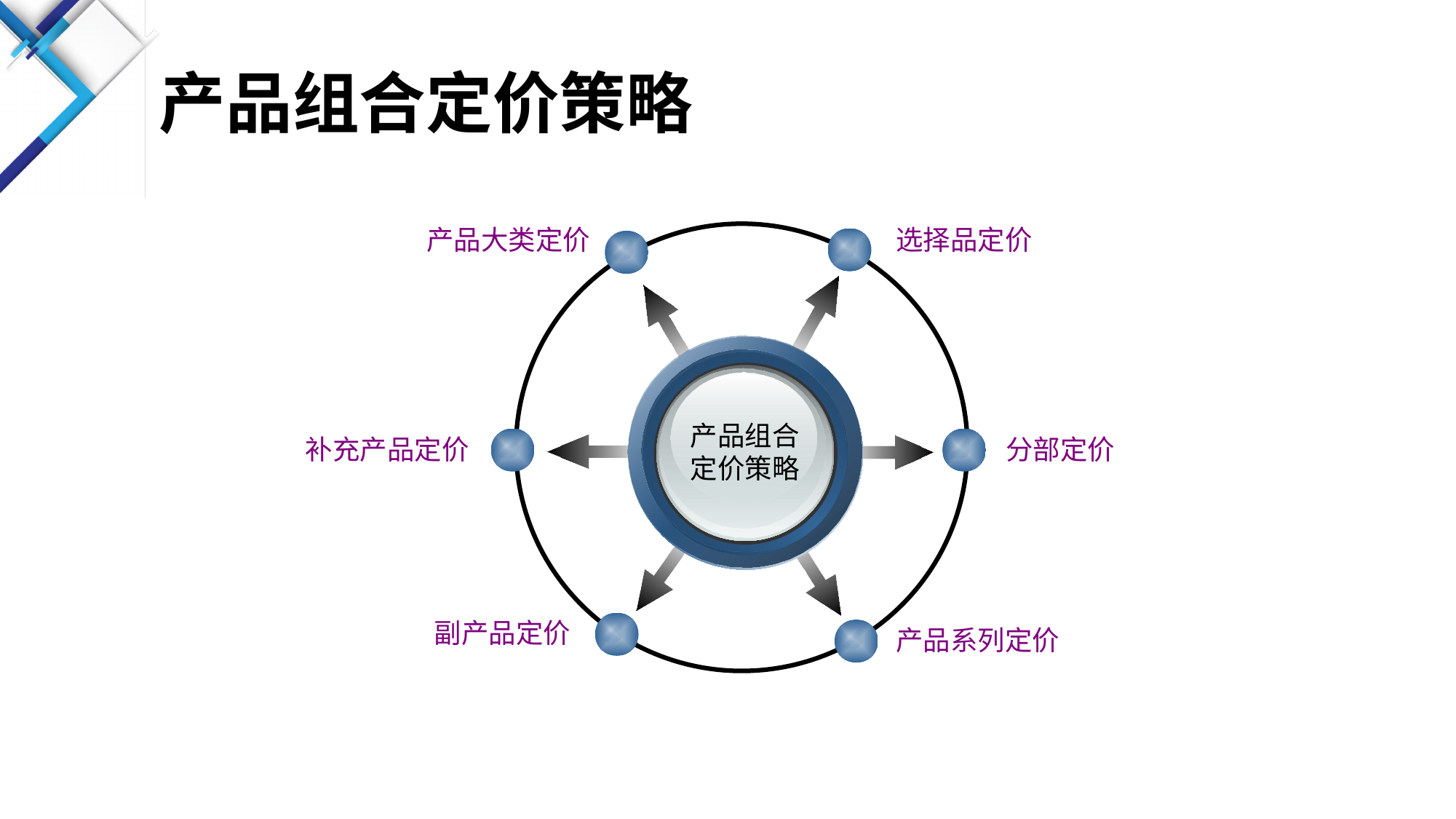

# 产品组合定价策略
产品大类定价
选择品定价

产品组合
定价策略

补充产品定价
分部定价

副产品定价

产品系列定价